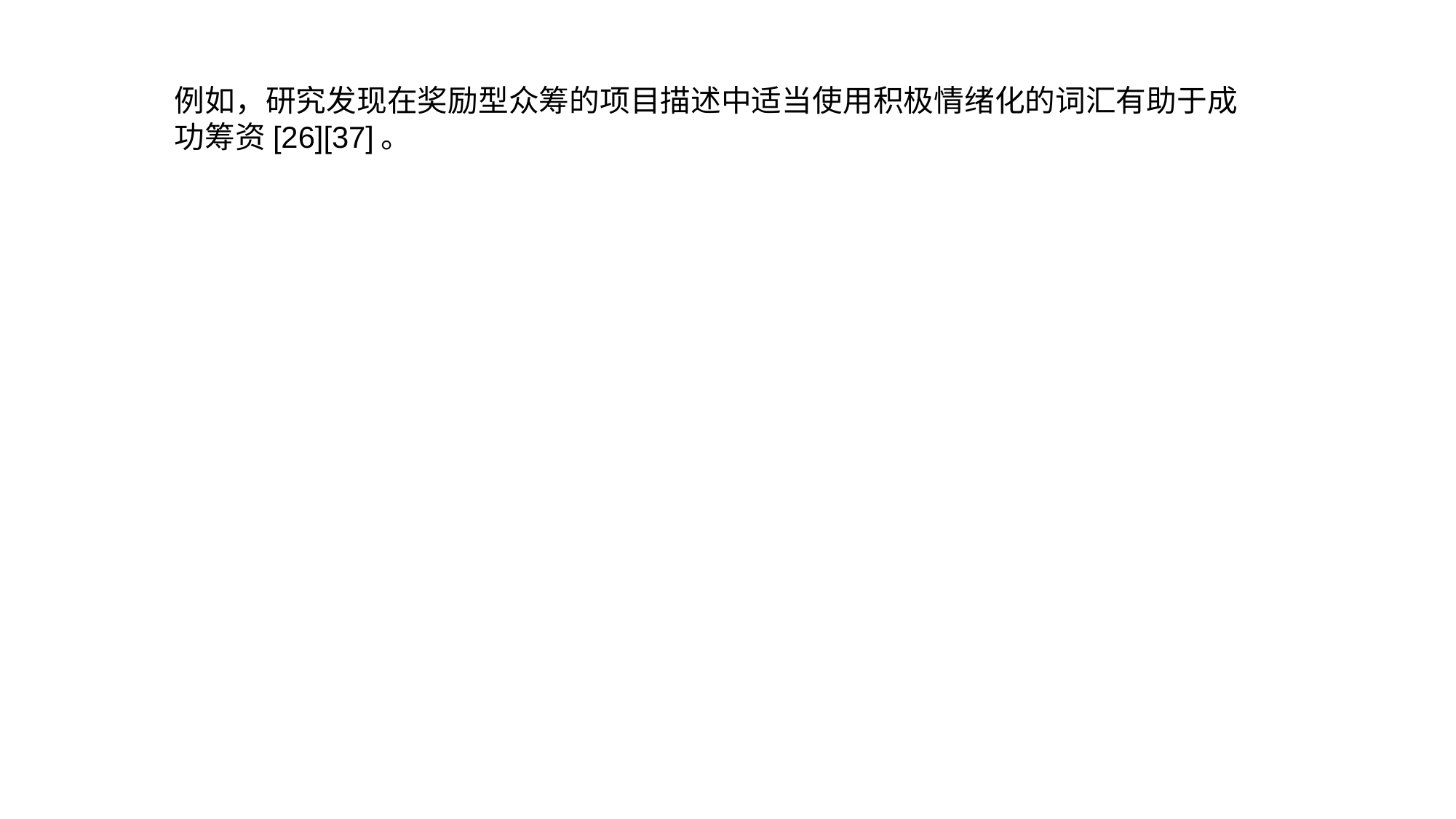

例如，研究发现在奖励型众筹的项目描述中适当使用积极情绪化的词汇有助于成功筹资[26][37]。